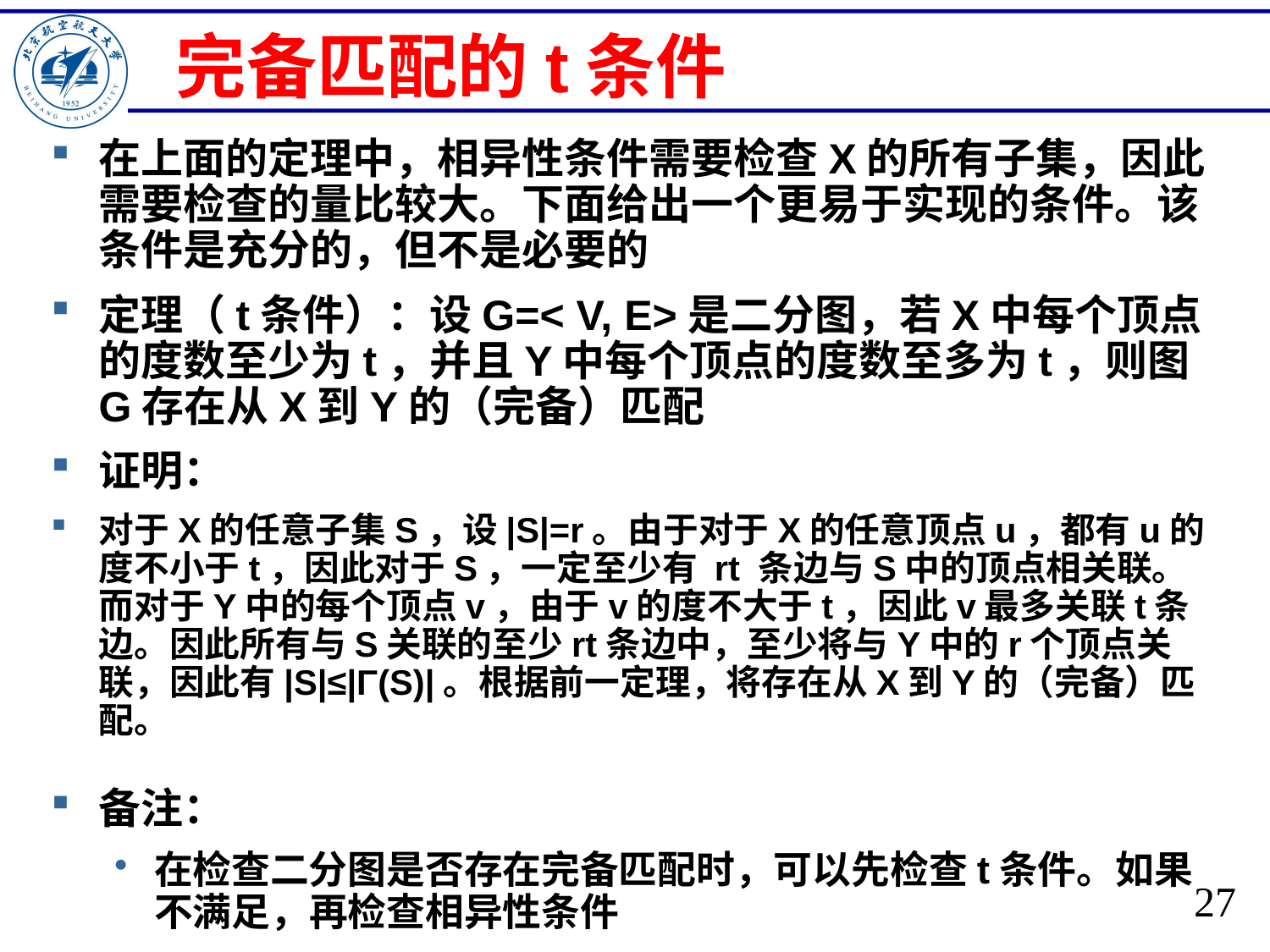

# 完备匹配的t条件
在上面的定理中，相异性条件需要检查X的所有子集，因此需要检查的量比较大。下面给出一个更易于实现的条件。该条件是充分的，但不是必要的
定理（t条件）：设G=< V, E>是二分图，若X中每个顶点的度数至少为t，并且Y中每个顶点的度数至多为t，则图G存在从X到Y的（完备）匹配
证明：
对于X的任意子集S，设|S|=r。由于对于X的任意顶点u，都有u的度不小于t，因此对于S，一定至少有 rt 条边与S中的顶点相关联。而对于Y中的每个顶点v，由于v的度不大于t，因此v最多关联t条边。因此所有与S关联的至少rt条边中，至少将与Y中的r个顶点关联，因此有|S|≤|Γ(S)|。根据前一定理，将存在从X到Y的（完备）匹配。

备注：
在检查二分图是否存在完备匹配时，可以先检查t条件。如果不满足，再检查相异性条件